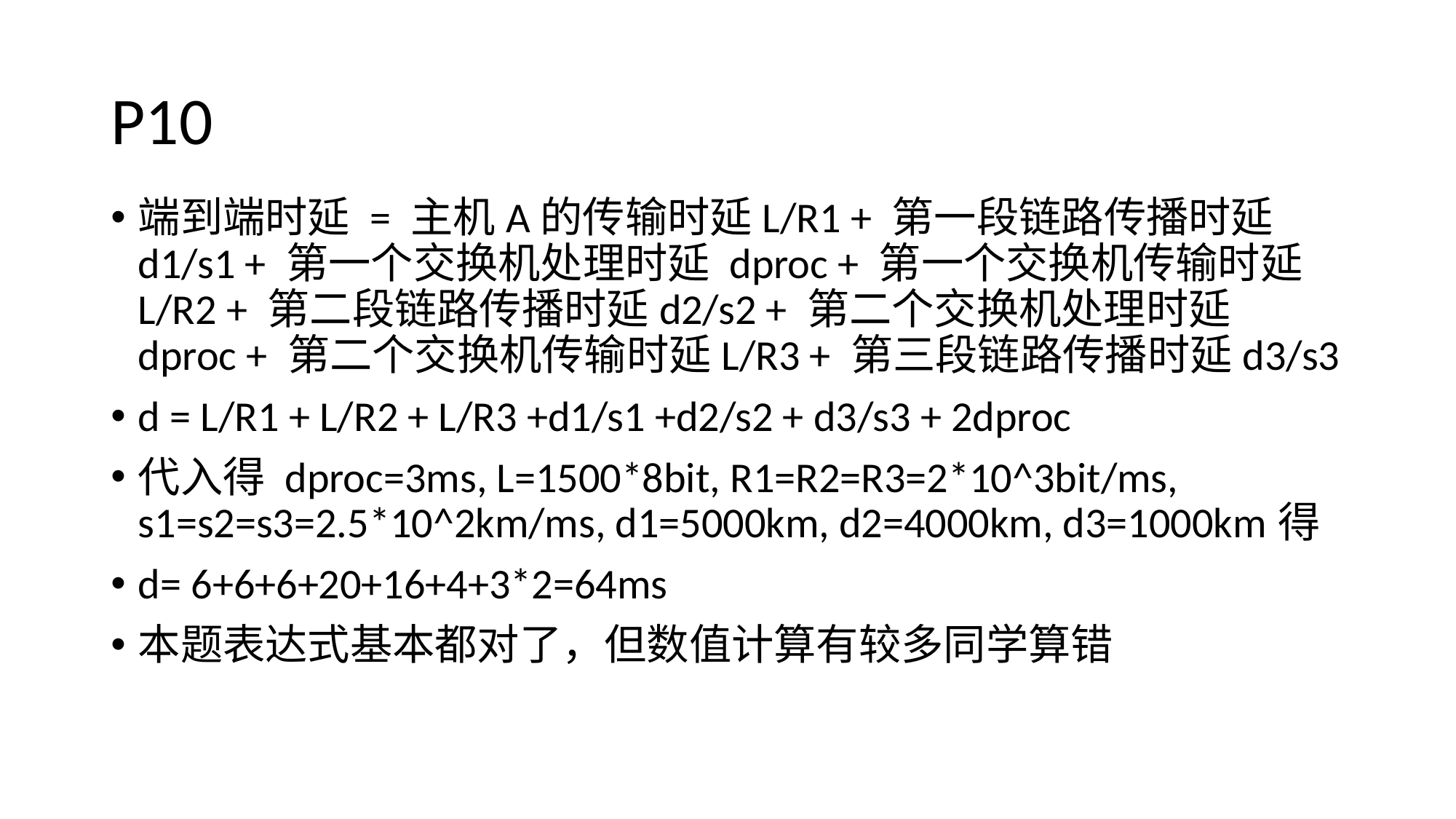

# P10
端到端时延 = 主机A的传输时延L/R1 + 第一段链路传播时延d1/s1 + 第一个交换机处理时延 dproc + 第一个交换机传输时延L/R2 + 第二段链路传播时延d2/s2 + 第二个交换机处理时延 dproc + 第二个交换机传输时延L/R3 + 第三段链路传播时延d3/s3
d = L/R1 + L/R2 + L/R3 +d1/s1 +d2/s2 + d3/s3 + 2dproc
代入得 dproc=3ms, L=1500*8bit, R1=R2=R3=2*10^3bit/ms, s1=s2=s3=2.5*10^2km/ms, d1=5000km, d2=4000km, d3=1000km得
d= 6+6+6+20+16+4+3*2=64ms
本题表达式基本都对了，但数值计算有较多同学算错